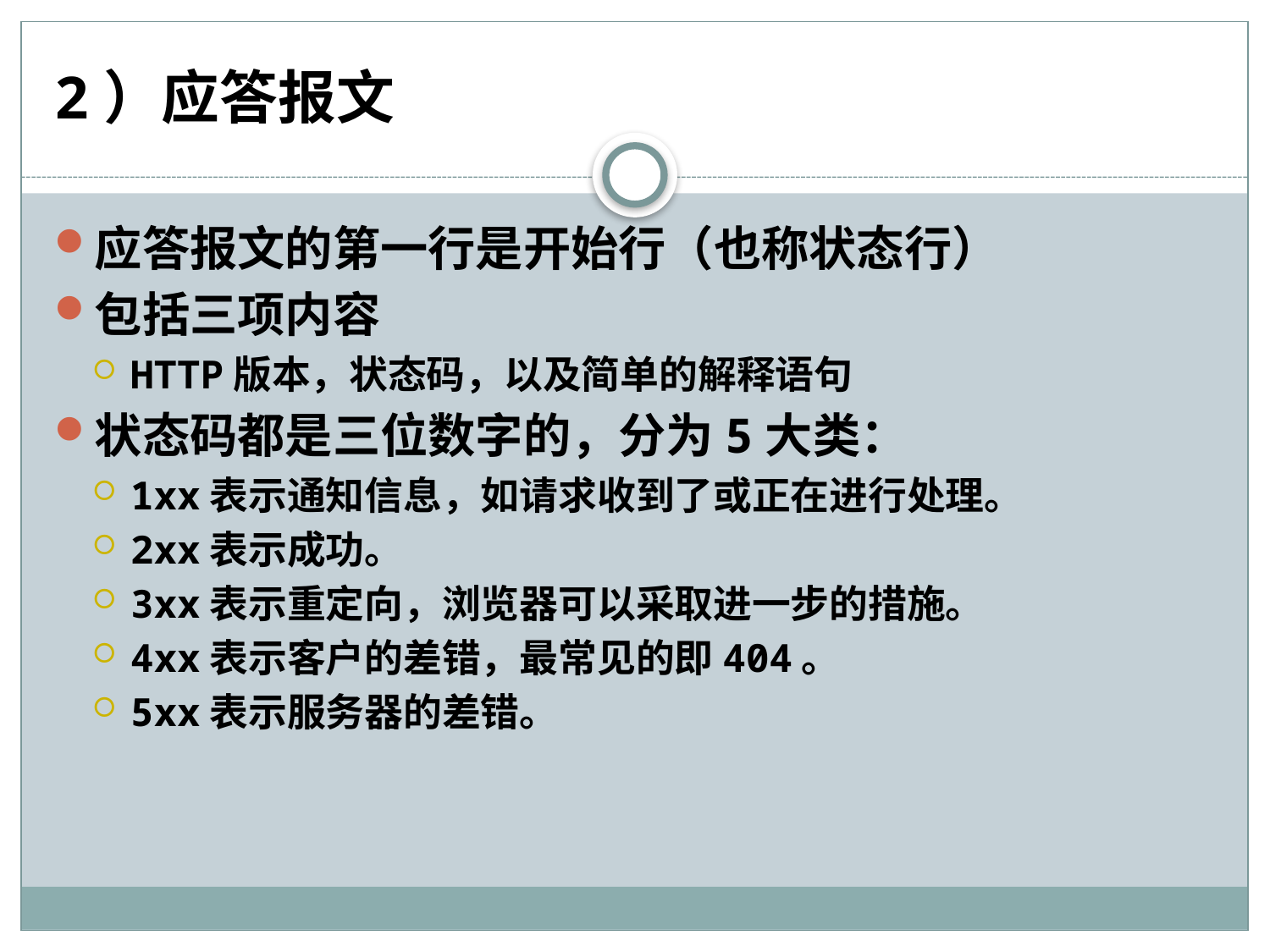

# 2）应答报文
应答报文的第一行是开始行（也称状态行）
包括三项内容
HTTP版本，状态码，以及简单的解释语句
状态码都是三位数字的，分为5大类：
1xx表示通知信息，如请求收到了或正在进行处理。
2xx表示成功。
3xx表示重定向，浏览器可以采取进一步的措施。
4xx表示客户的差错，最常见的即404。
5xx表示服务器的差错。